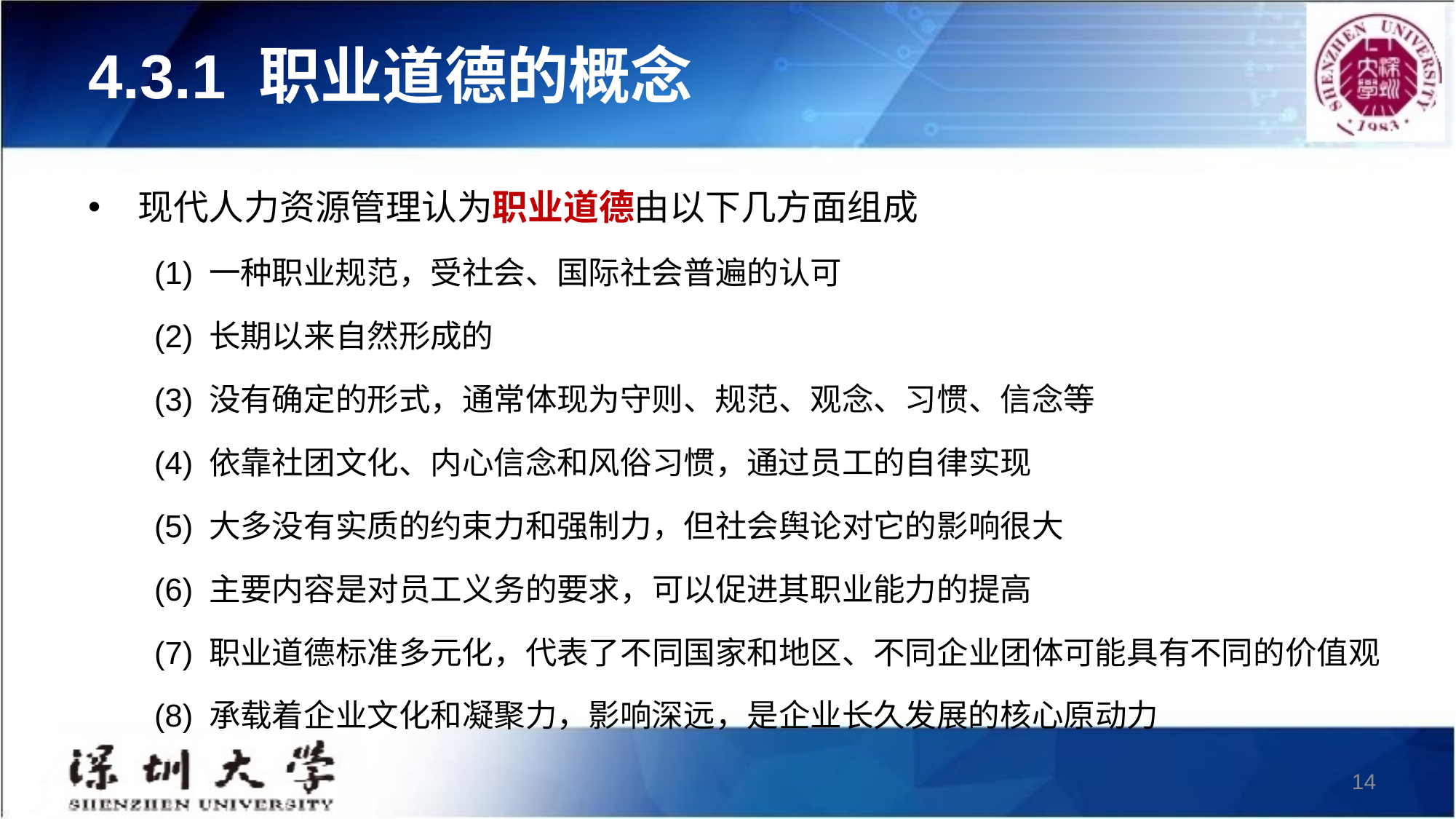

# 4.3.1 职业道德的概念
现代人力资源管理认为职业道德由以下几方面组成
(1) 一种职业规范，受社会、国际社会普遍的认可
(2) 长期以来自然形成的
(3) 没有确定的形式，通常体现为守则、规范、观念、习惯、信念等
(4) 依靠社团文化、内心信念和风俗习惯，通过员工的自律实现
(5) 大多没有实质的约束力和强制力，但社会舆论对它的影响很大
(6) 主要内容是对员工义务的要求，可以促进其职业能力的提高
(7) 职业道德标准多元化，代表了不同国家和地区、不同企业团体可能具有不同的价值观
(8) 承载着企业文化和凝聚力，影响深远，是企业长久发展的核心原动力
14